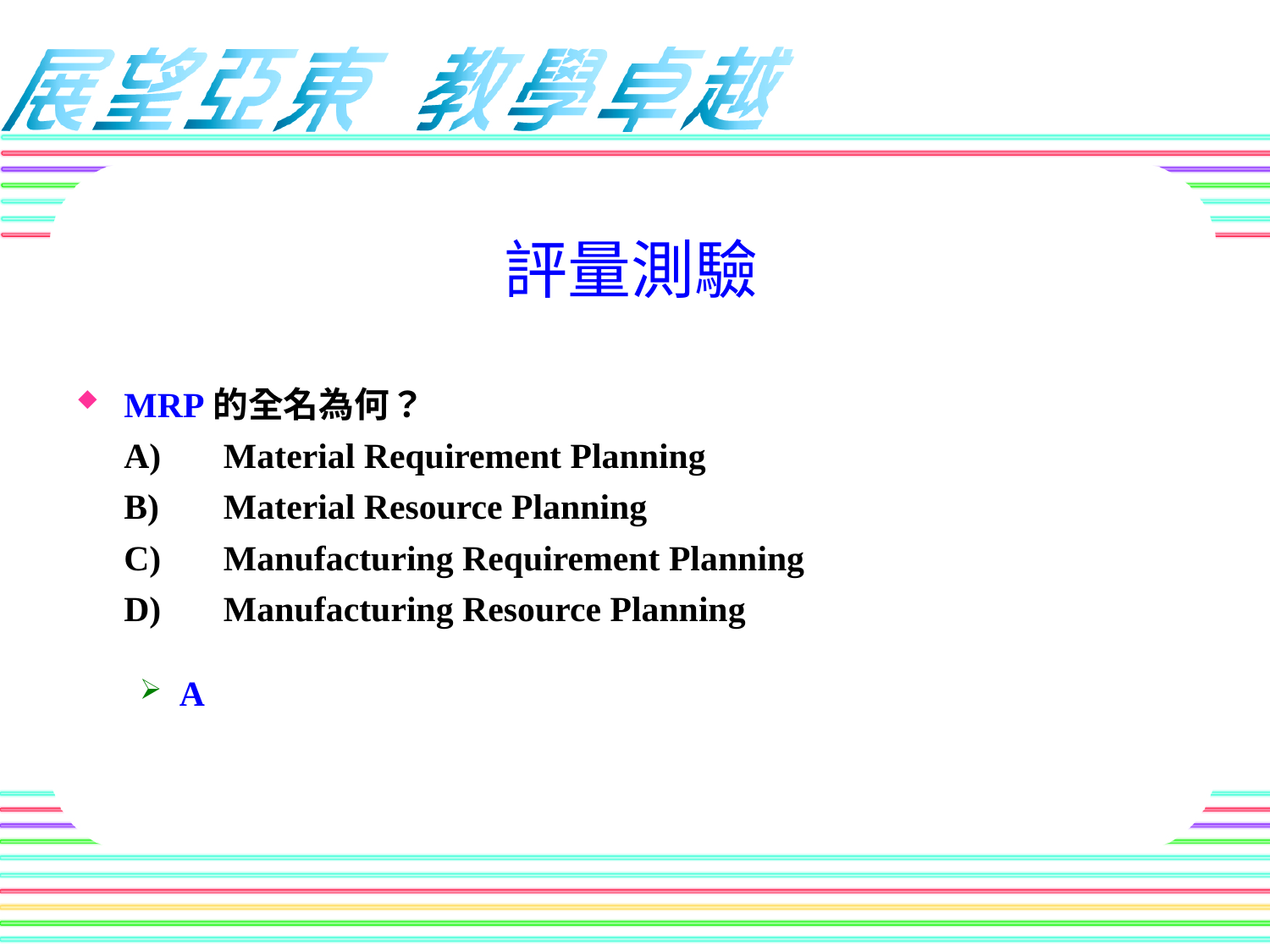

評量測驗
MRP的全名為何？
A)	Material Requirement Planning
B) 	Material Resource Planning
C)	Manufacturing Requirement Planning
D)	Manufacturing Resource Planning
A